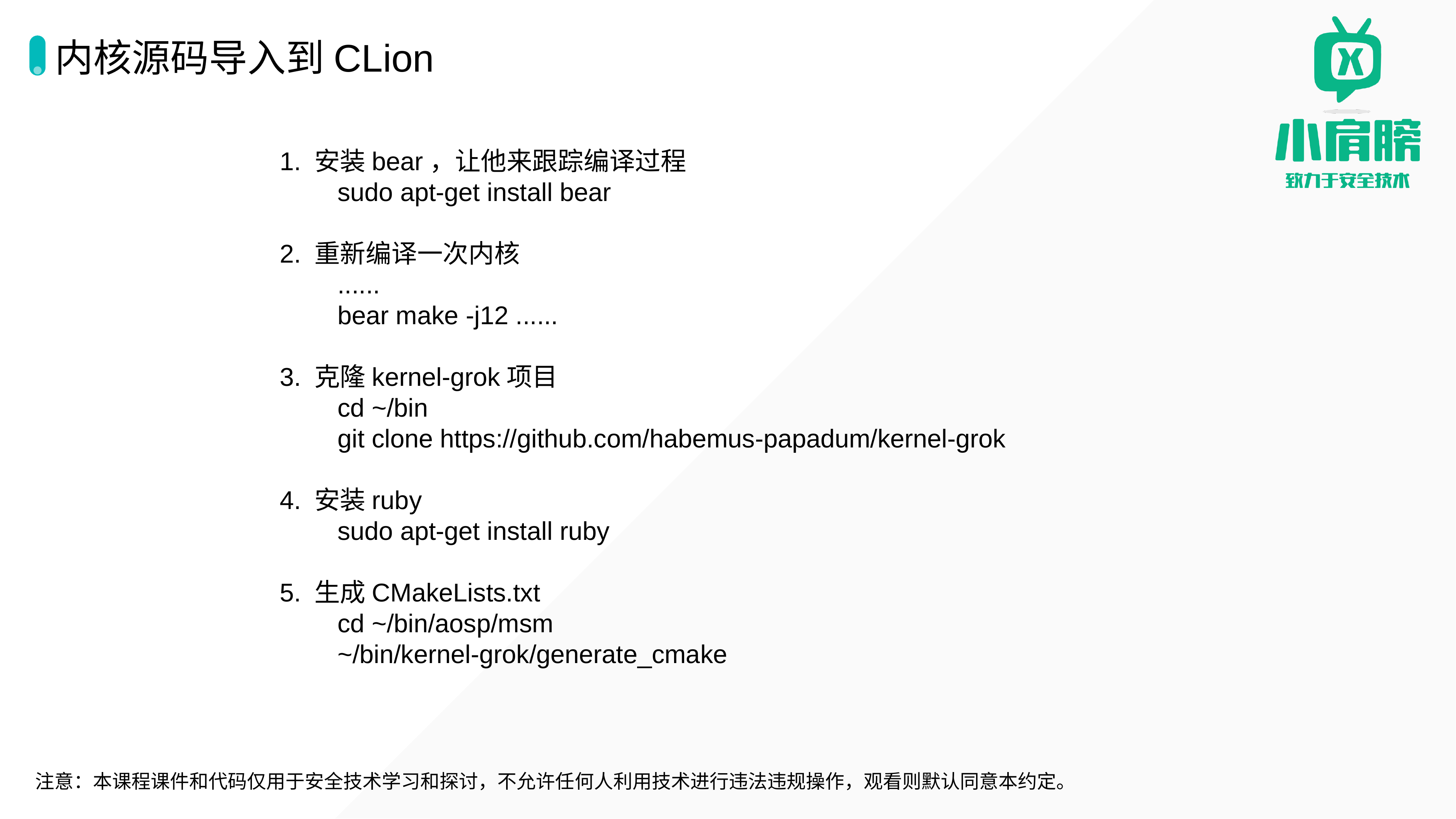

# 内核源码导入到CLion
1. 安装bear，让他来跟踪编译过程
sudo apt-get install bear

2. 重新编译一次内核
......
bear make -j12 ......

3. 克隆kernel-grok项目
cd ~/bin
git clone https://github.com/habemus-papadum/kernel-grok

4. 安装ruby
sudo apt-get install ruby

5. 生成CMakeLists.txt
cd ~/bin/aosp/msm
~/bin/kernel-grok/generate_cmake